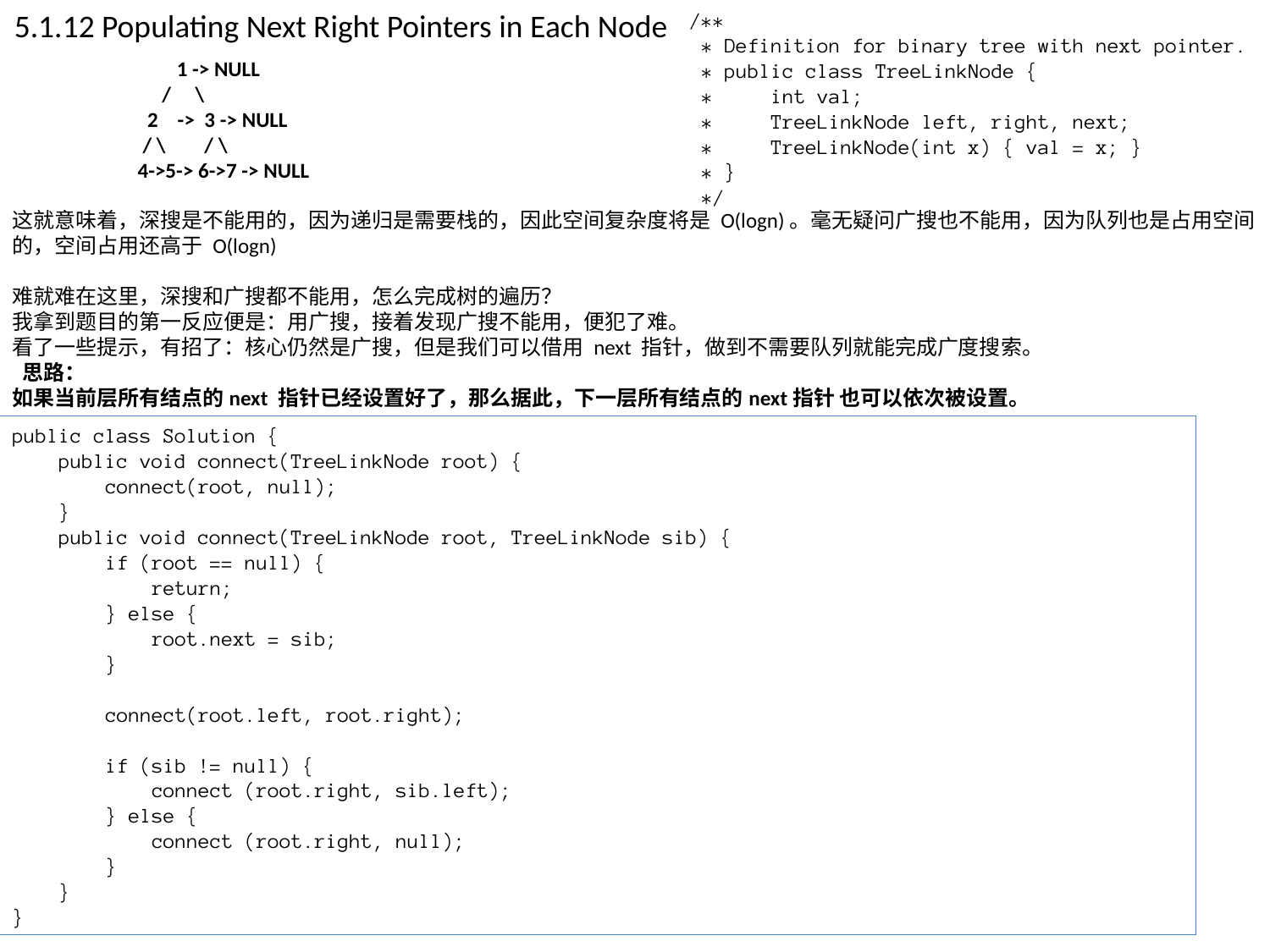

5.1.12 Populating Next Right Pointers in Each Node
/**
 * Definition for binary tree with next pointer.
 * public class TreeLinkNode {
 *     int val;
 *     TreeLinkNode left, right, next;
 *     TreeLinkNode(int x) { val = x; }
 * }
 */
            1 -> NULL
         /     \
      2    ->  3 -> NULL
     / \        / \
    4->5-> 6->7 -> NULL
这就意味着，深搜是不能用的，因为递归是需要栈的，因此空间复杂度将是 O(logn)。毫无疑问广搜也不能用，因为队列也是占用空间的，空间占用还高于 O(logn)

难就难在这里，深搜和广搜都不能用，怎么完成树的遍历？
我拿到题目的第一反应便是：用广搜，接着发现广搜不能用，便犯了难。
看了一些提示，有招了：核心仍然是广搜，但是我们可以借用 next 指针，做到不需要队列就能完成广度搜索。
 思路：
如果当前层所有结点的next 指针已经设置好了，那么据此，下一层所有结点的next指针 也可以依次被设置。
public class Solution {
    public void connect(TreeLinkNode root) {
        connect(root, null);
    }
    public void connect(TreeLinkNode root, TreeLinkNode sib) {
        if (root == null) {
            return;
        } else {
            root.next = sib;
        }

        connect(root.left, root.right);

        if (sib != null) {
            connect (root.right, sib.left);
        } else {
            connect (root.right, null);
        }
    }
}